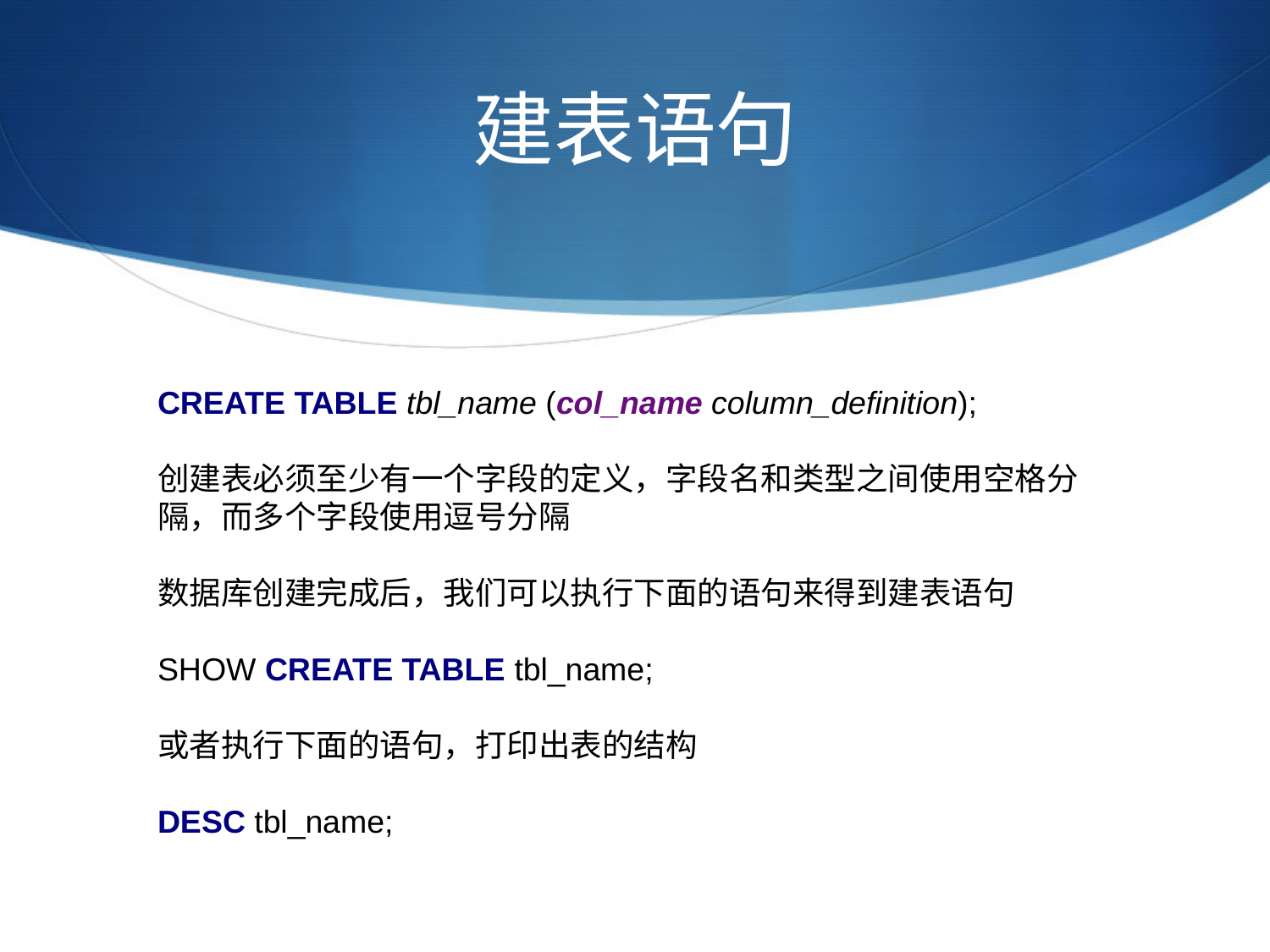

# 建表语句
CREATE TABLE tbl_name (col_name column_definition);

创建表必须至少有一个字段的定义，字段名和类型之间使用空格分隔，而多个字段使用逗号分隔

数据库创建完成后，我们可以执行下面的语句来得到建表语句

SHOW CREATE TABLE tbl_name;

或者执行下面的语句，打印出表的结构

DESC tbl_name;